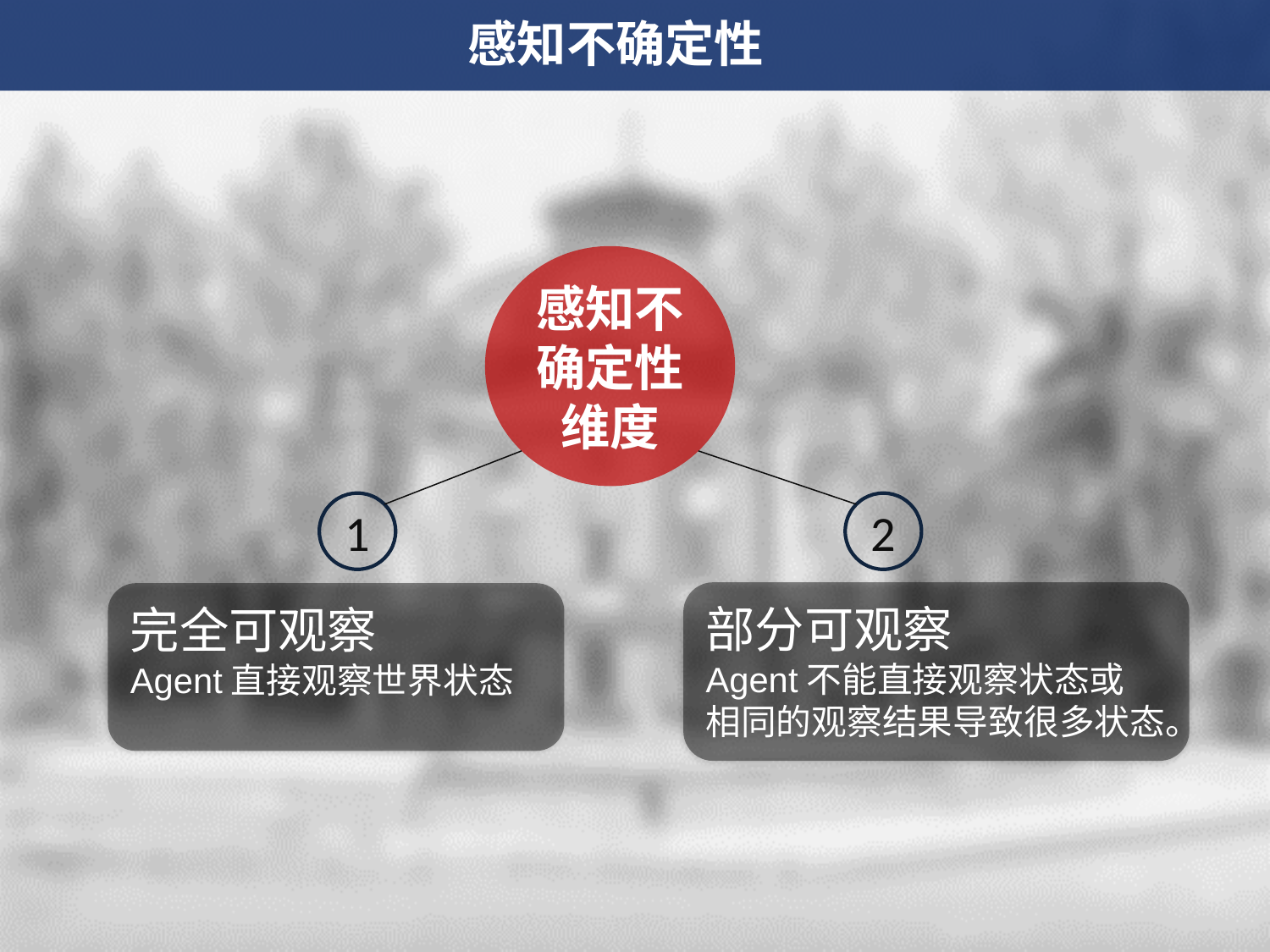

感知不确定性
感知不确定性维度
1
2

部分可观察
Agent不能直接观察状态或
相同的观察结果导致很多状态。
完全可观察
Agent直接观察世界状态